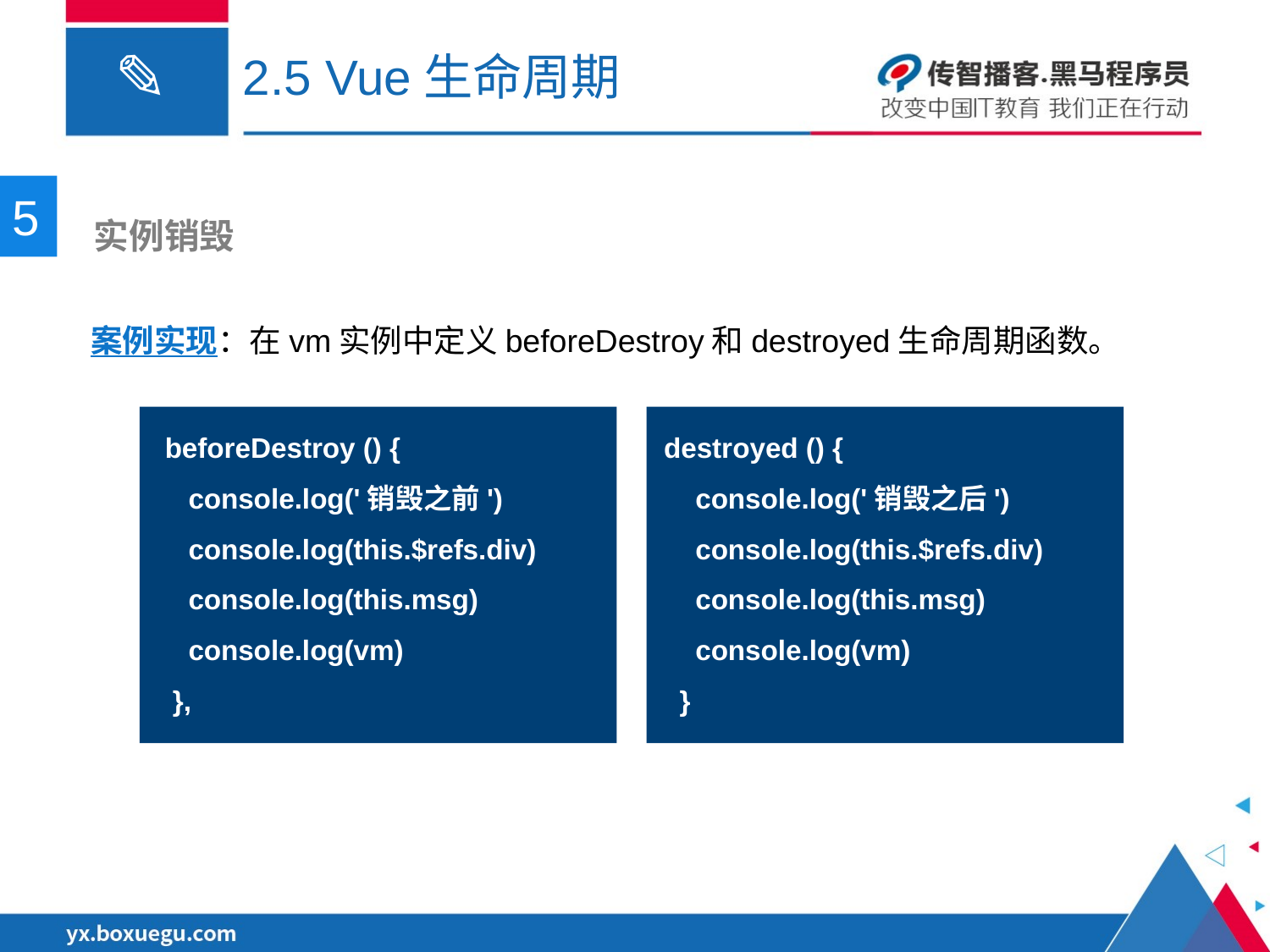

# 2.5 Vue生命周期

5
  实例销毁
案例实现：在vm实例中定义beforeDestroy和destroyed生命周期函数。

destroyed () {
    console.log('销毁之后')
    console.log(this.$refs.div)
    console.log(this.msg)
    console.log(vm)
  }

 beforeDestroy () {
    console.log('销毁之前')
    console.log(this.$refs.div)
    console.log(this.msg)
    console.log(vm)
  },